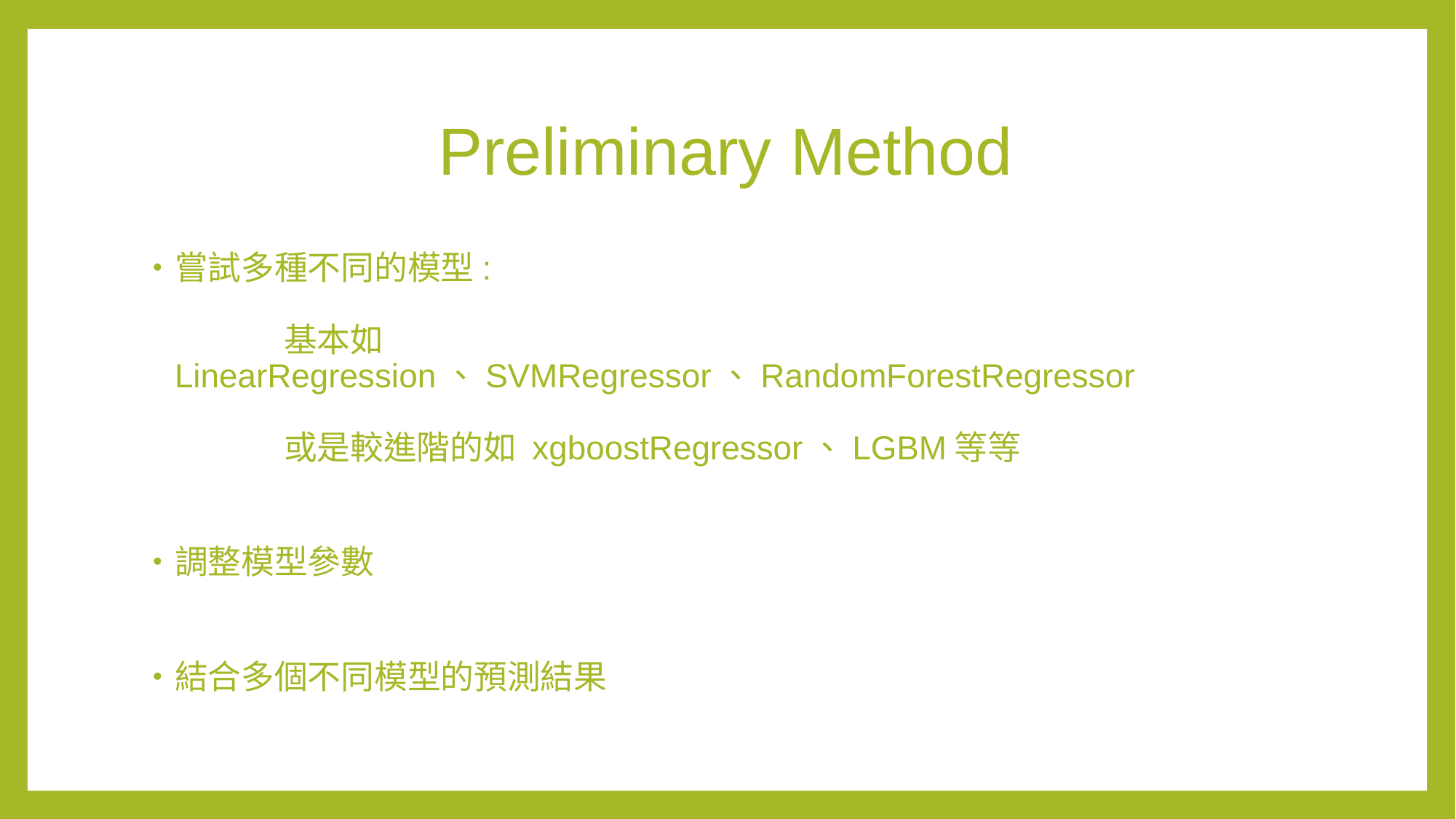

# Preliminary Method
嘗試多種不同的模型:
	基本如 LinearRegression、SVMRegressor、RandomForestRegressor
	或是較進階的如 xgboostRegressor、LGBM等等

調整模型參數

結合多個不同模型的預測結果